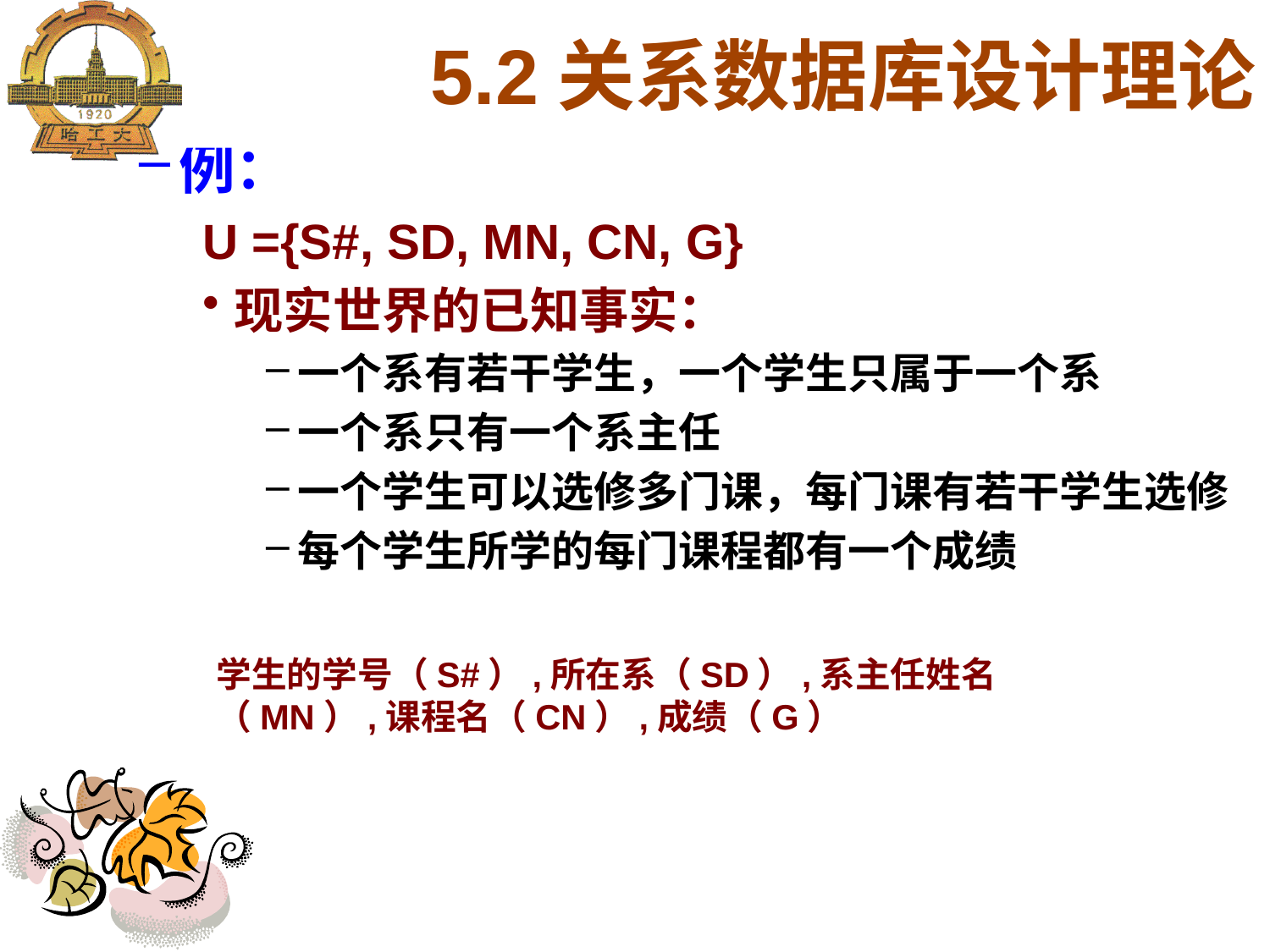

5.2关系数据库设计理论
例：
U ={S#, SD, MN, CN, G}
现实世界的已知事实：
一个系有若干学生，一个学生只属于一个系
一个系只有一个系主任
一个学生可以选修多门课，每门课有若干学生选修
每个学生所学的每门课程都有一个成绩
	学生的学号（S#）,所在系（SD）,系主任姓名（MN）,课程名（CN）,成绩（G）